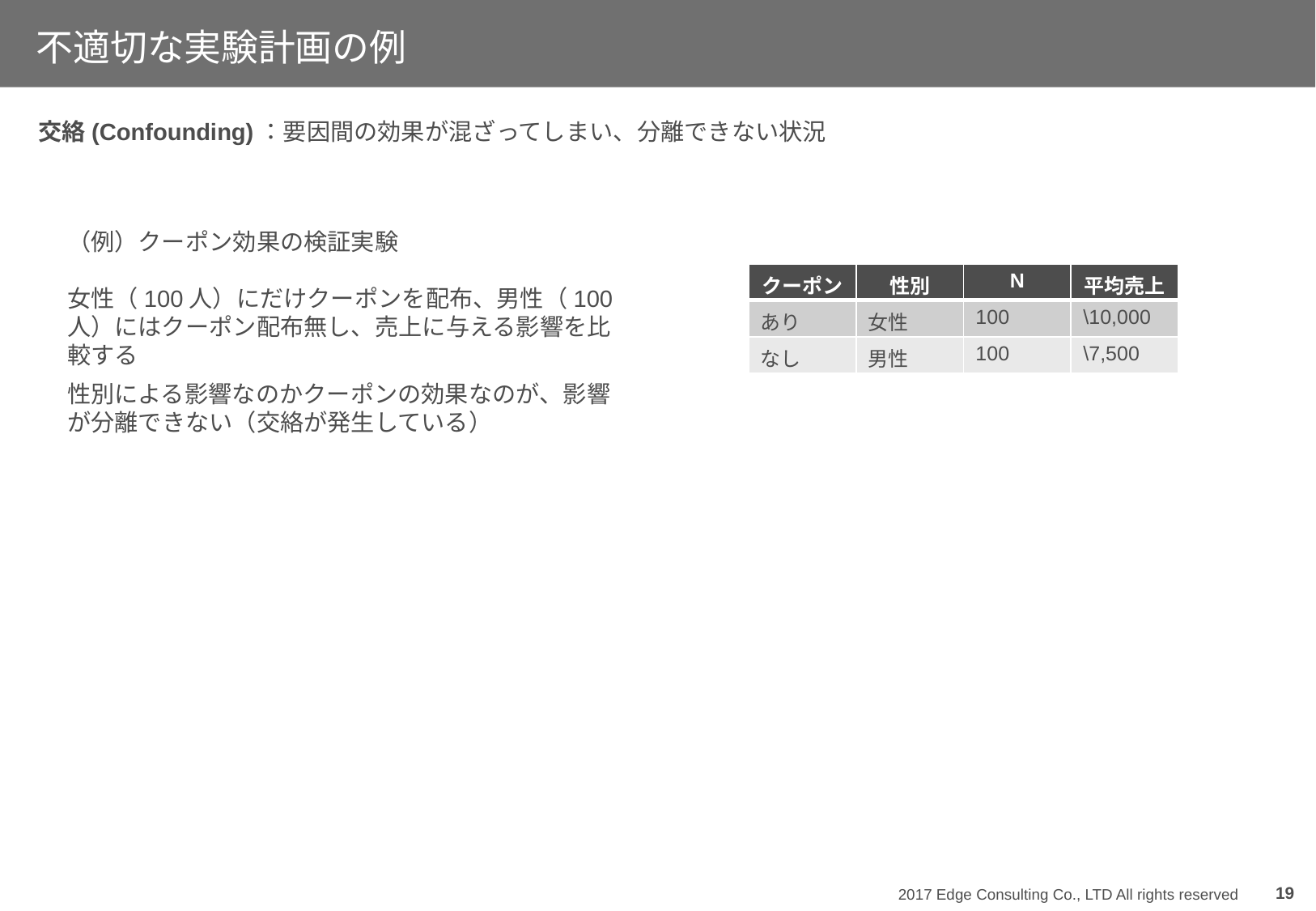

# 不適切な実験計画の例
交絡(Confounding)：要因間の効果が混ざってしまい、分離できない状況

（例）クーポン効果の検証実験

女性（100人）にだけクーポンを配布、男性（100人）にはクーポン配布無し、売上に与える影響を比較する

性別による影響なのかクーポンの効果なのが、影響が分離できない（交絡が発生している）
| クーポン | 性別 | N | 平均売上 |
| --- | --- | --- | --- |
| あり | 女性 | 100 | \10,000 |
| なし | 男性 | 100 | \7,500 |
19